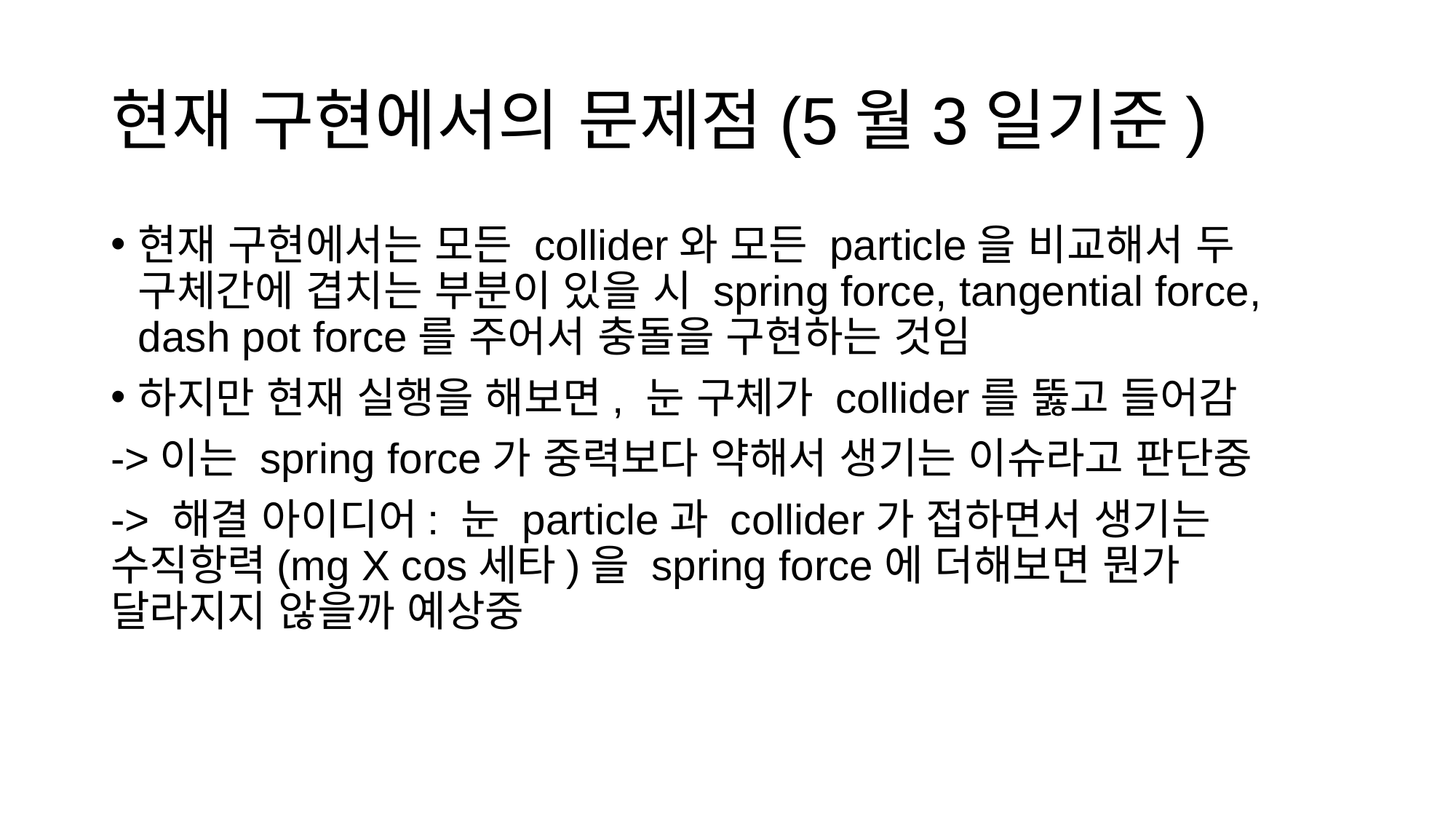

# 현재 구현에서의 문제점(5월3일기준)
현재 구현에서는 모든 collider와 모든 particle을 비교해서 두 구체간에 겹치는 부분이 있을 시 spring force, tangential force, dash pot force를 주어서 충돌을 구현하는 것임
하지만 현재 실행을 해보면, 눈 구체가 collider를 뚫고 들어감
->이는 spring force가 중력보다 약해서 생기는 이슈라고 판단중
-> 해결 아이디어: 눈 particle과 collider가 접하면서 생기는 수직항력(mg X cos세타)을 spring force에 더해보면 뭔가 달라지지 않을까 예상중